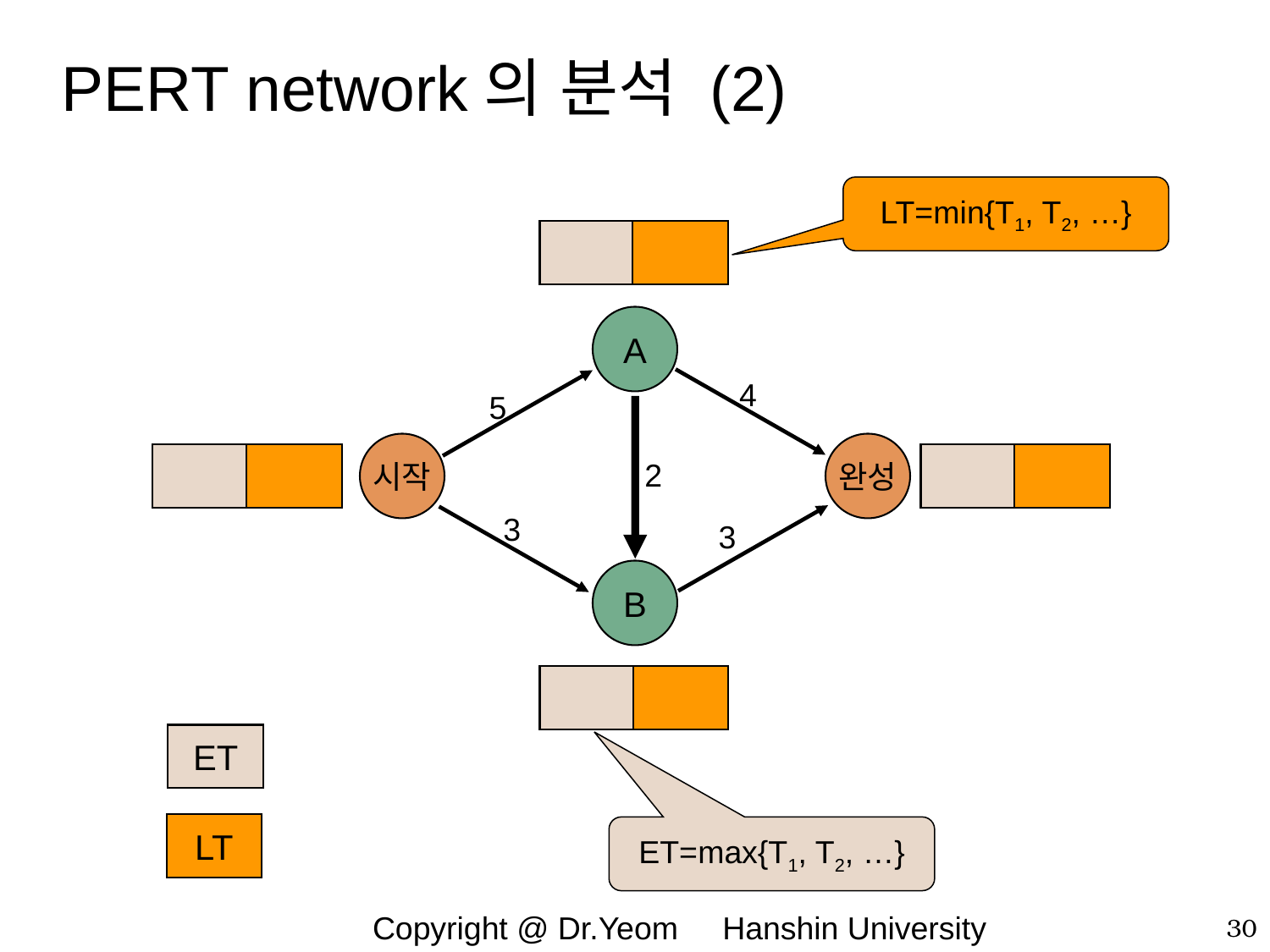

# PERT network의 분석 (2)
LT=min{T1, T2, …}

A

B
4
5
2
3
3

시작
완성

ET
LT
ET=max{T1, T2, …}
30